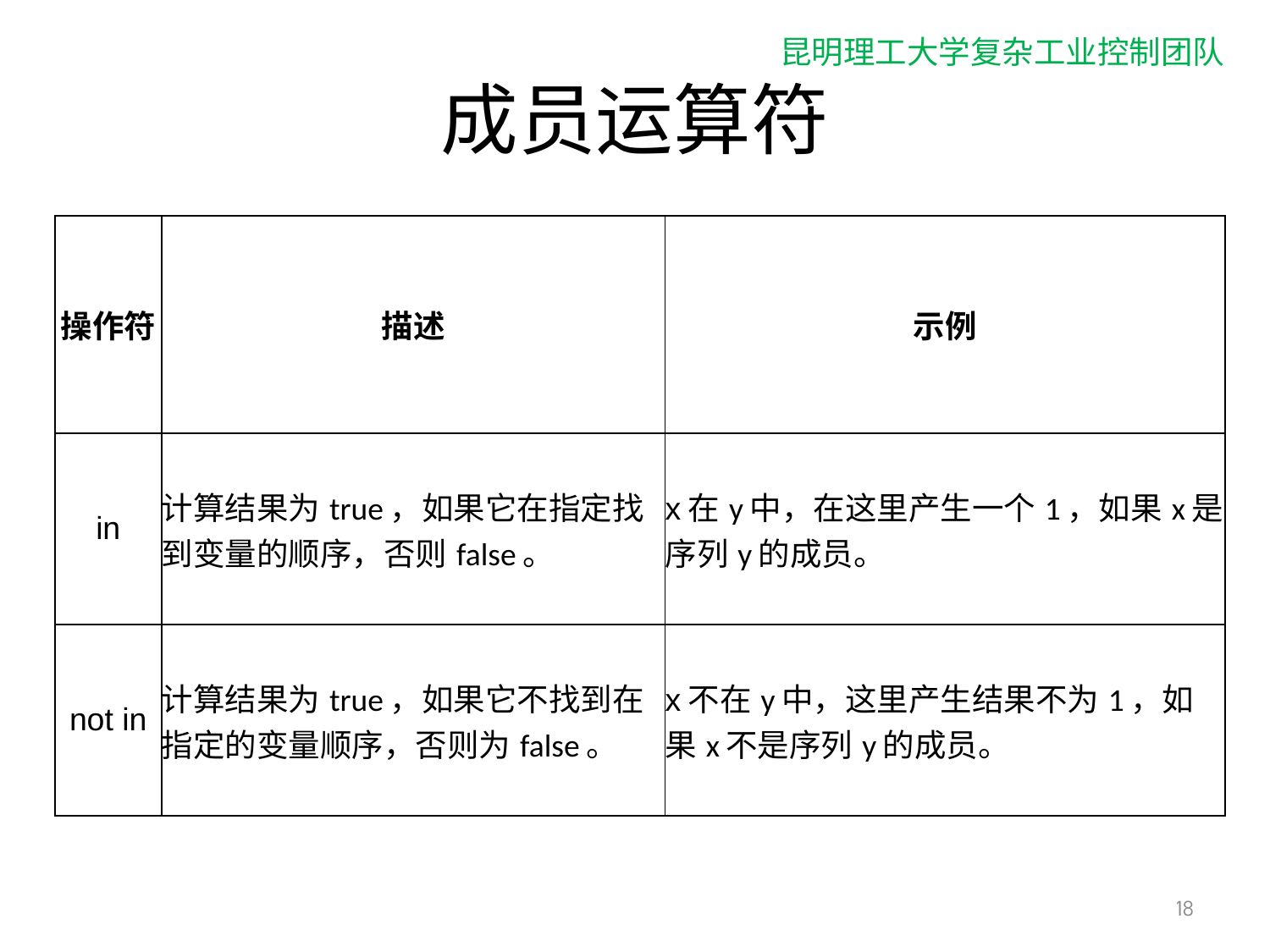

# 成员运算符
| 操作符 | 描述 | 示例 |
| --- | --- | --- |
| in | 计算结果为true，如果它在指定找到变量的顺序，否则false。 | x在y中，在这里产生一个1，如果x是序列y的成员。 |
| not in | 计算结果为true，如果它不找到在指定的变量顺序，否则为false。 | x不在y中，这里产生结果不为1，如果x不是序列y的成员。 |
18